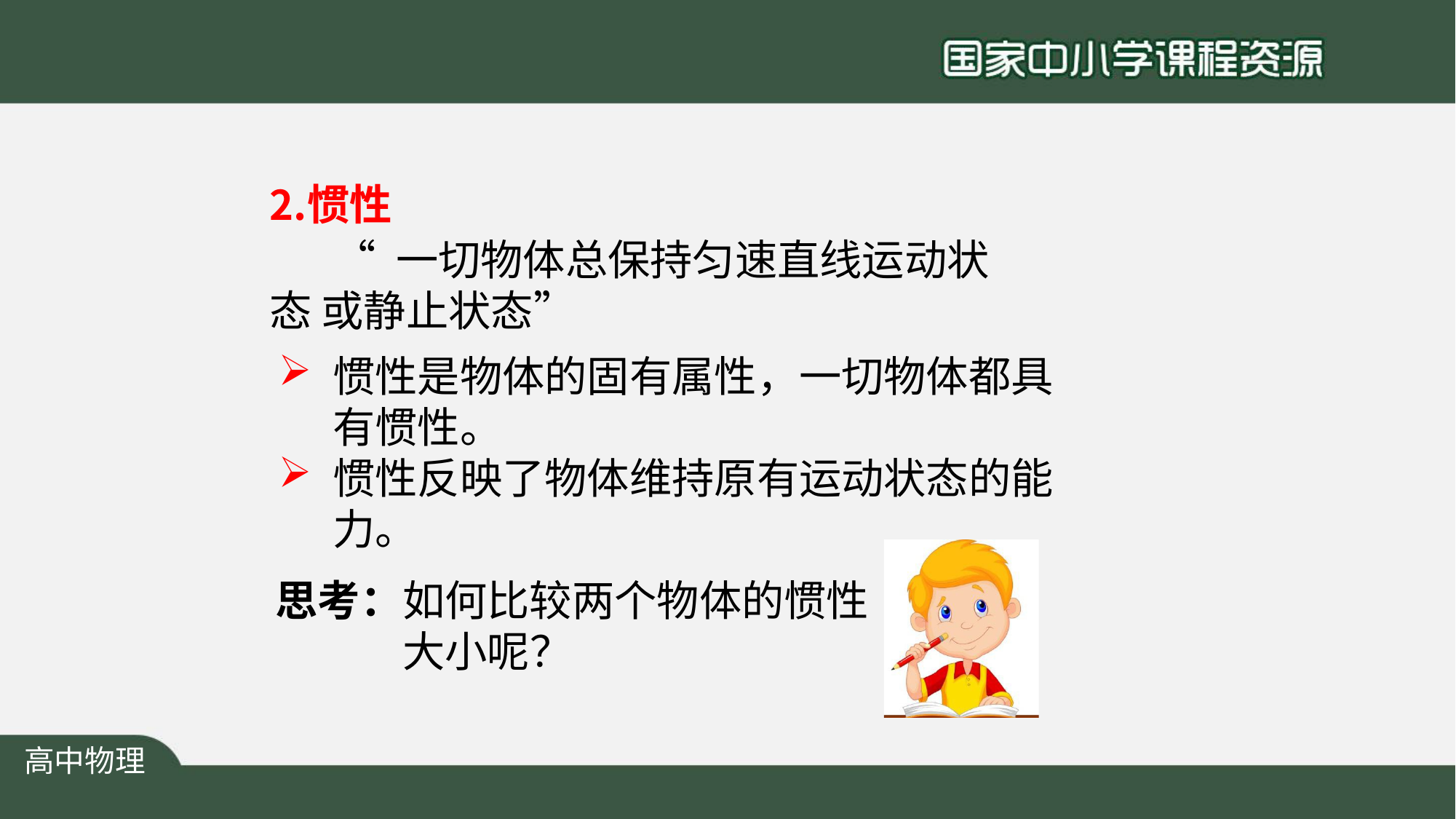

惯性
“ 一切物体总保持匀速直线运动状态 或静止状态”
惯性是物体的固有属性，一切物体都具 有惯性。
惯性反映了物体维持原有运动状态的能 力。
思考：如何比较两个物体的惯性 大小呢？

高中物理